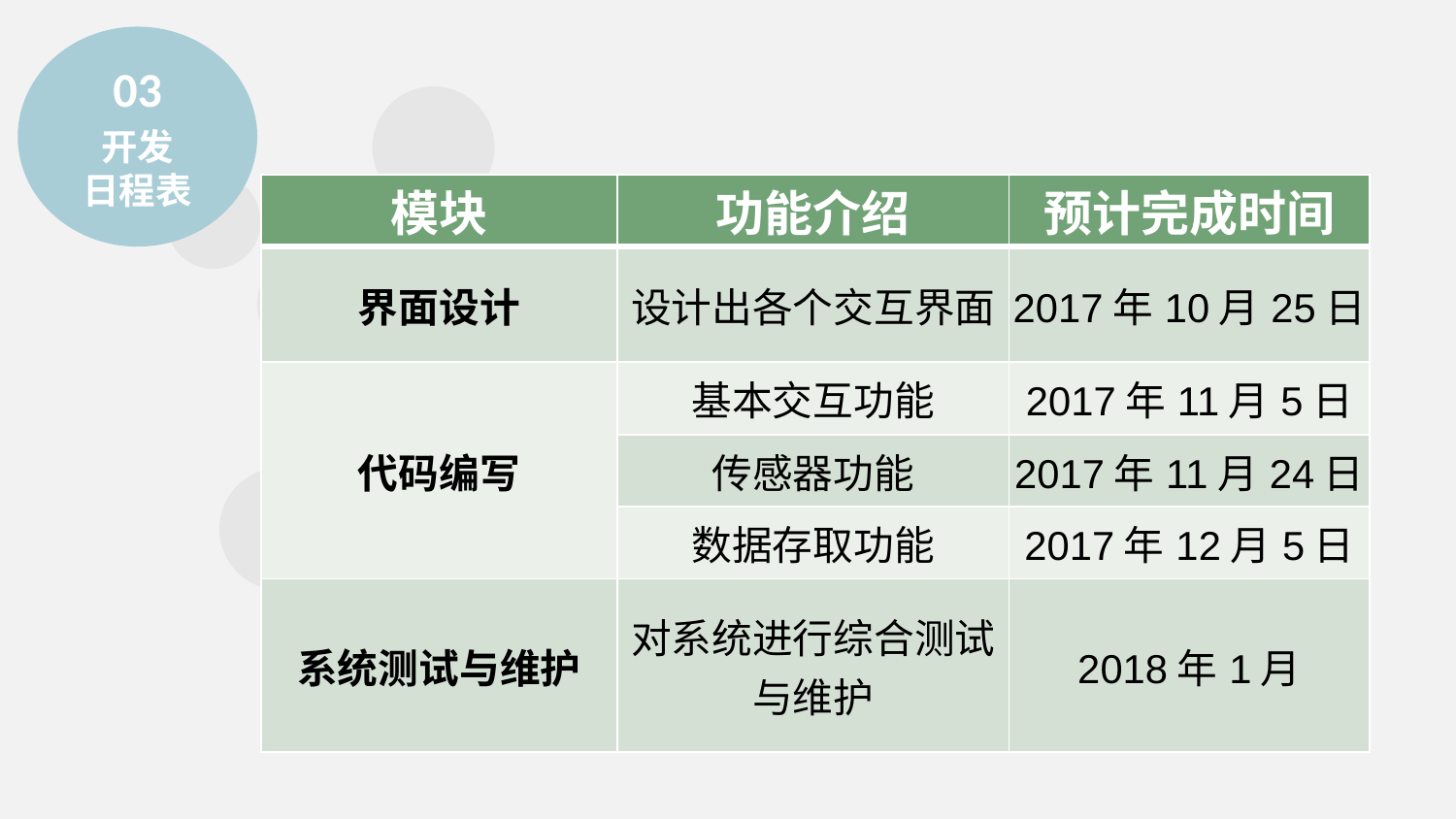

03

开发
日程表

| 模块 | 功能介绍 | 预计完成时间 |
| --- | --- | --- |
| 界面设计 | 设计出各个交互界面 | 2017年10月25日 |
| 代码编写 | 基本交互功能 | 2017年11月5日 |
|  | 传感器功能 | 2017年11月24日 |
|  | 数据存取功能 | 2017年12月5日 |
| 系统测试与维护 | 对系统进行综合测试 与维护 | 2018年1月 |